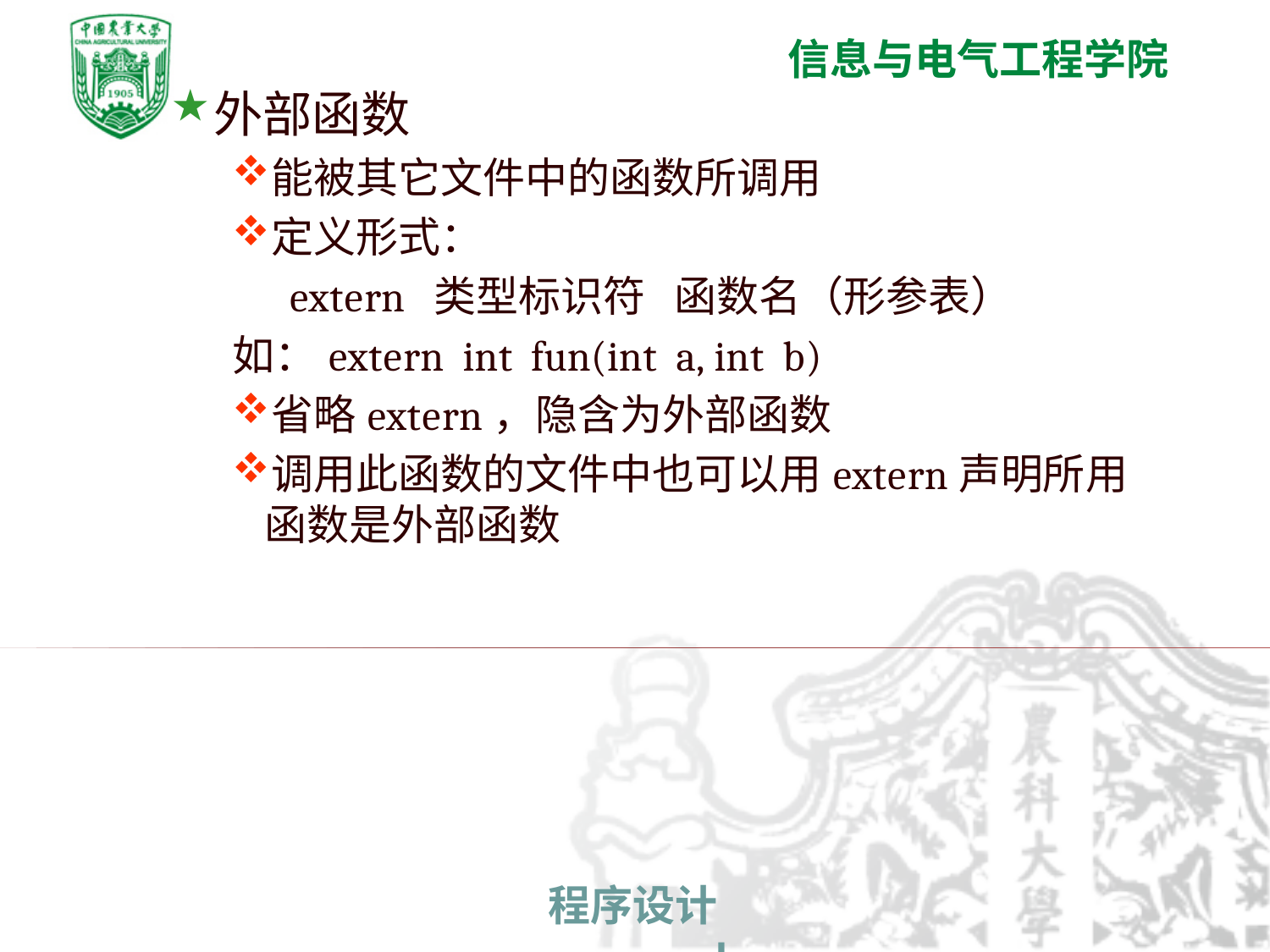

外部函数
能被其它文件中的函数所调用
定义形式：
      extern  类型标识符   函数名（形参表）
如：extern  int  fun(int  a, int  b)
省略extern，隐含为外部函数
调用此函数的文件中也可以用extern声明所用函数是外部函数